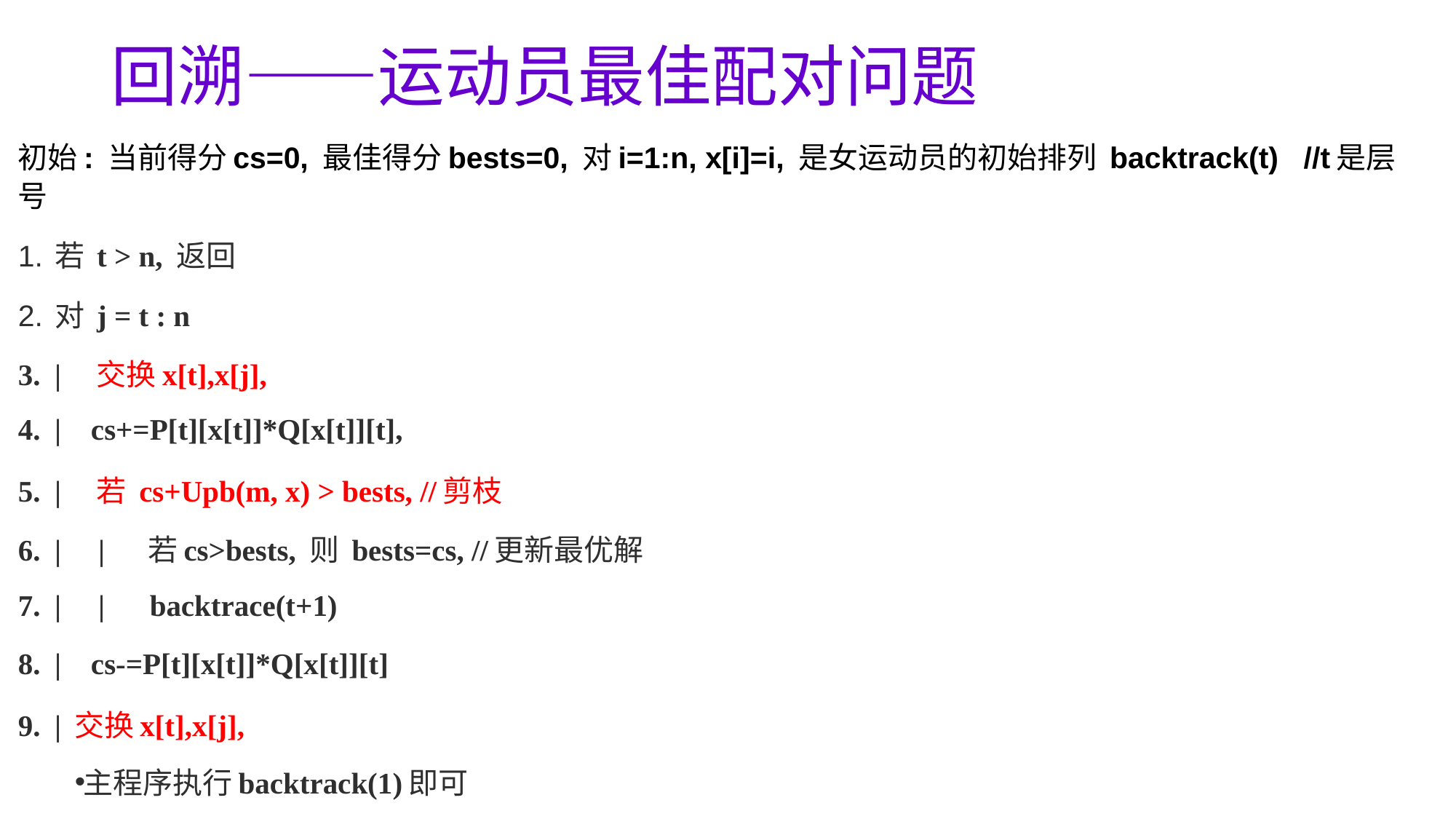

# 回溯——运动员最佳配对问题
初始: 当前得分cs=0, 最佳得分bests=0, 对i=1:n, x[i]=i, 是女运动员的初始排列 backtrack(t)   //t是层号
若 t > n, 返回
对 j = t : n
|    交换x[t],x[j],
|    cs+=P[t][x[t]]*Q[x[t]][t],
|    若 cs+Upb(m, x) > bests, //剪枝
|     |     若cs>bests, 则 bests=cs, //更新最优解
|     |      backtrace(t+1)
|    cs-=P[t][x[t]]*Q[x[t]][t]
| 交换x[t],x[j],
主程序执行backtrack(1)即可